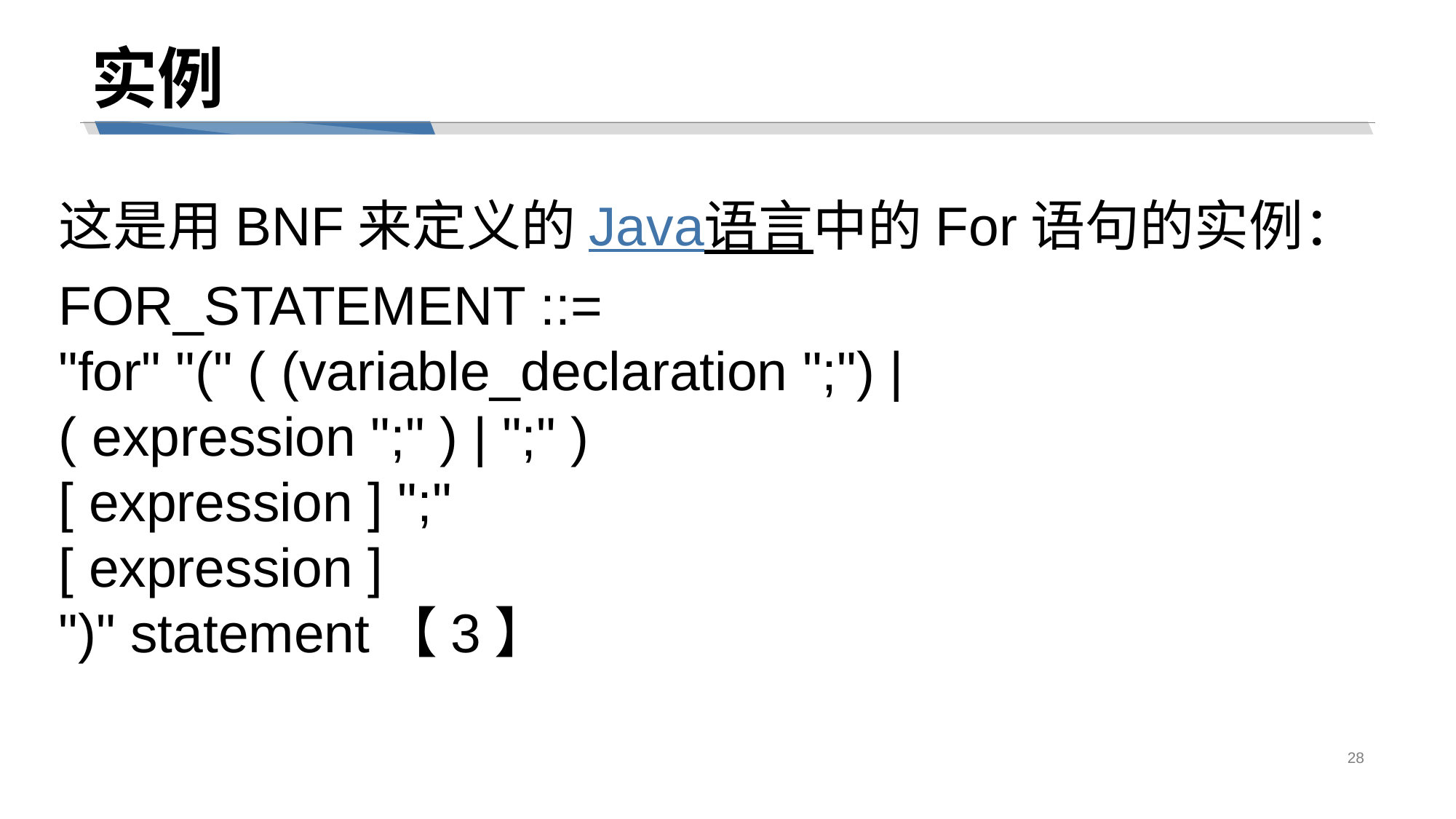

# 实例
这是用BNF来定义的Java语言中的For语句的实例：
FOR_STATEMENT ::=
"for" "(" ( (variable_declaration ";") |
( expression ";" ) | ";" )
[ expression ] ";"
[ expression ]
")" statement【3】

28